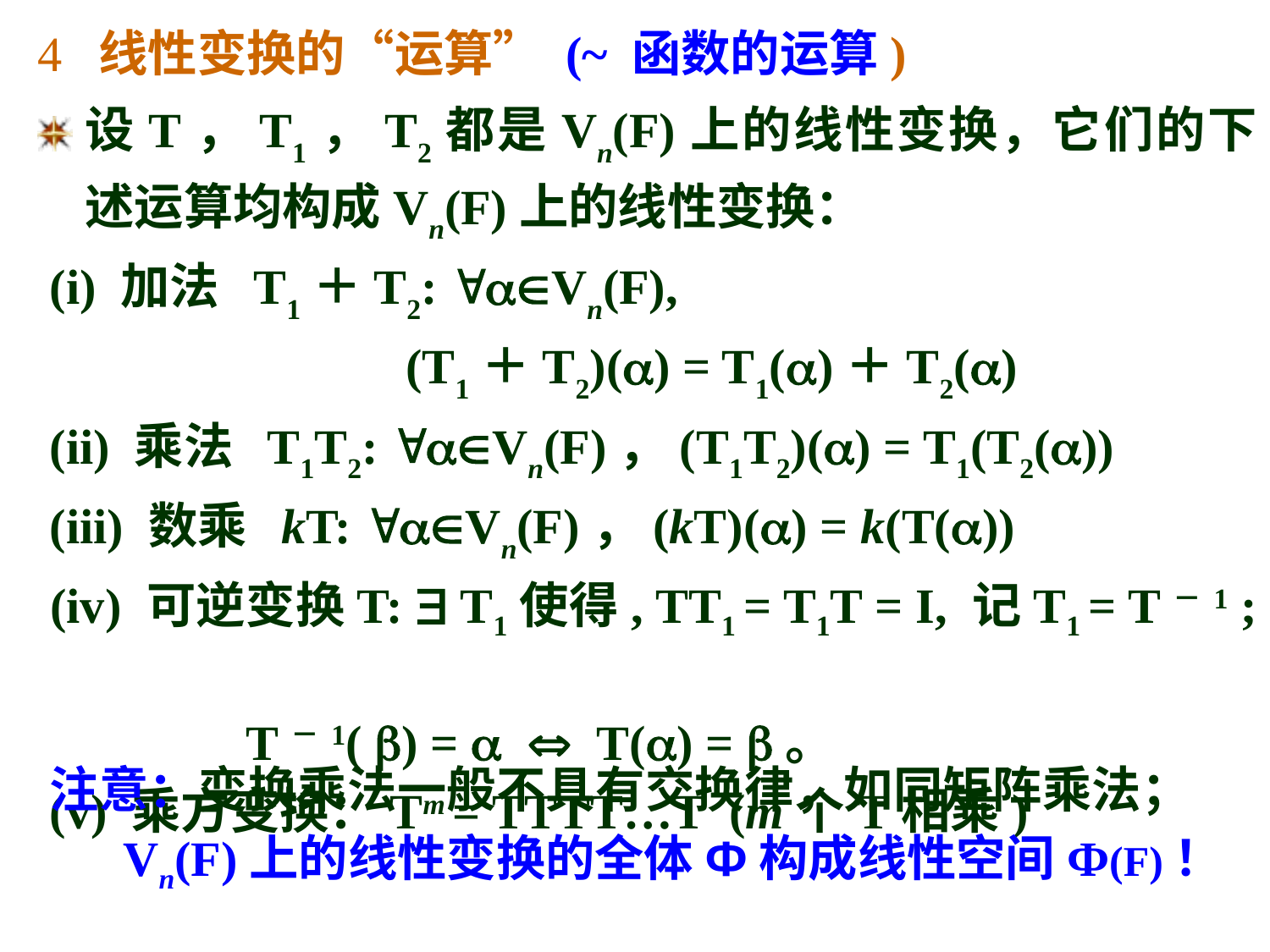

4  线性变换的“运算” (~ 函数的运算)
设T，T1，T2都是Vn(F)上的线性变换，它们的下述运算均构成Vn(F)上的线性变换：
 (i) 加法  T1＋T2: ∀α∈Vn(F),
                              (T1＋T2)(α) = T1(α)＋T2(α)
 (ii) 乘法  T1T2: ∀α∈Vn(F)，(T1T2)(α) = T1(T2(α))
 (iii) 数乘  kT: ∀α∈Vn(F)，(kT)(α) = k(T(α))
 (iv) 可逆变换T: ∃ T1使得, TT1 = T1T = I, 记T1 = T－1 ;
                 T－1( β) = α  ⇔  T(α) = β。
 (v) 乘方变换：Tm = TTTT…T  (m个T相乘)
注意：变换乘法一般不具有交换律，如同矩阵乘法；
      Vn(F)上的线性变换的全体Ф构成线性空间Ф(F)！